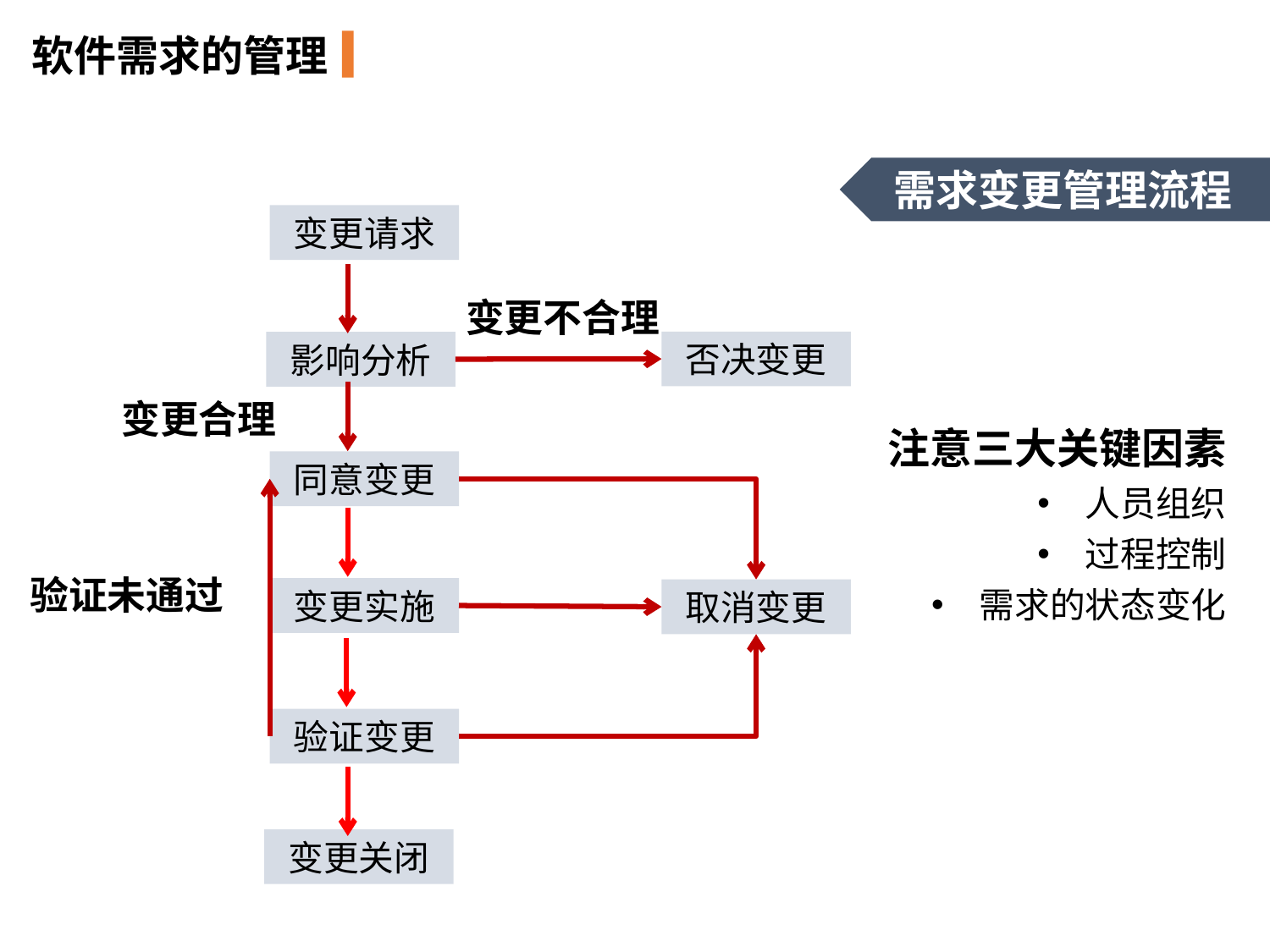

软件需求的管理

需求变更管理流程
变更请求
变更不合理
否决变更
影响分析
变更合理
同意变更
验证未通过
变更实施
取消变更
验证变更
变更关闭
注意三大关键因素
人员组织
过程控制
需求的状态变化